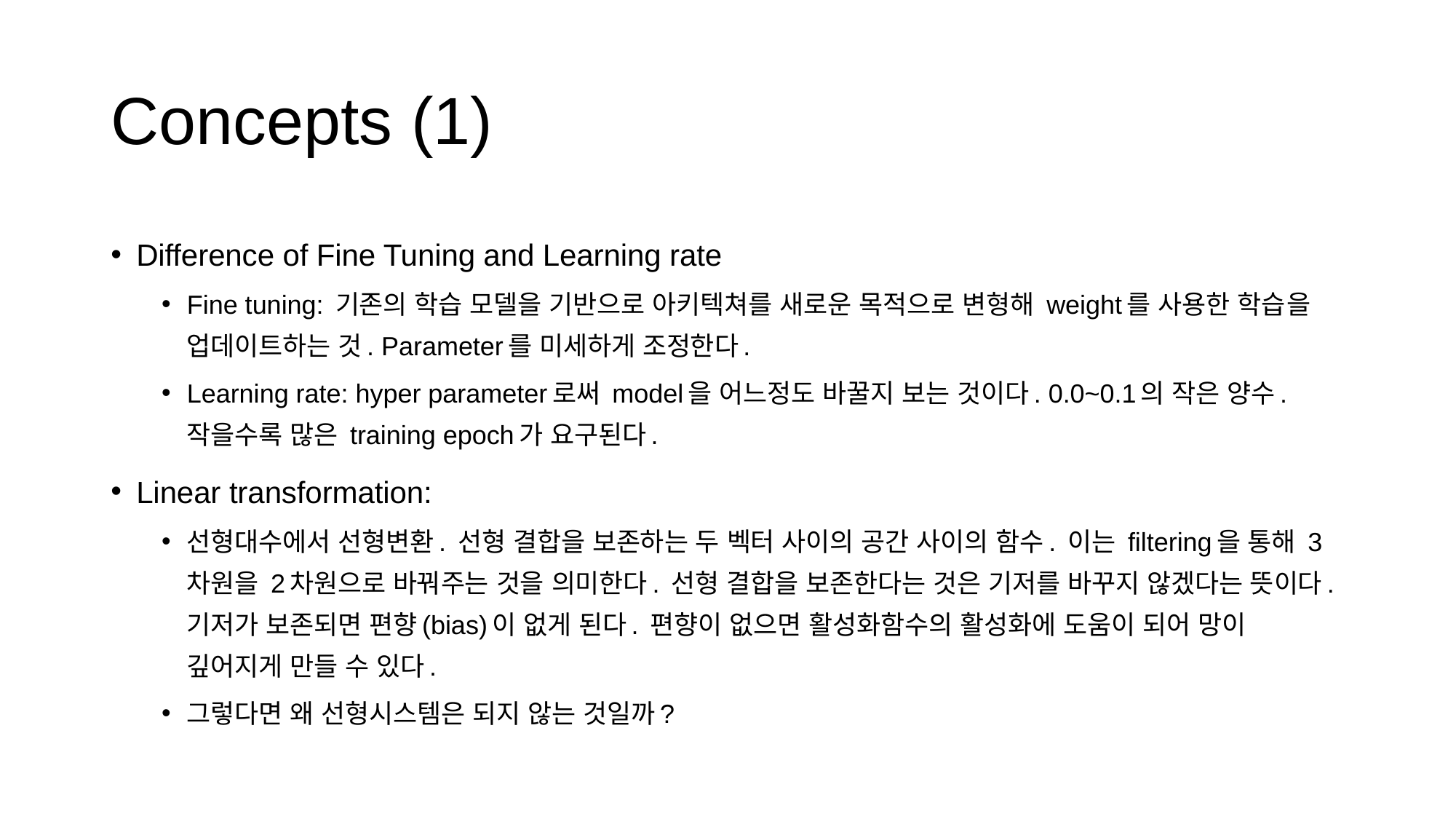

# Concepts (1)
Difference of Fine Tuning and Learning rate
Fine tuning: 기존의 학습 모델을 기반으로 아키텍쳐를 새로운 목적으로 변형해 weight를 사용한 학습	을 업데이트하는 것. Parameter를 미세하게 조정한다.
Learning rate: hyper parameter로써 model을 어느정도 바꿀지 보는 것이다. 0.0~0.1의 작은 양수. 작을수록 많은 training epoch가 요구된다.
Linear transformation:
선형대수에서 선형변환. 선형 결합을 보존하는 두 벡터 사이의 공간 사이의 함수. 이는 filtering을 통해 3차원을 2차원으로 바꿔주는 것을 의미한다. 선형 결합을 보존한다는 것은 기저를 바꾸지 않겠다는 뜻이다. 기저가 보존되면 편향(bias)이 없게 된다. 편향이 없으면 활성화함수의 활성화에 도움이 되어 망이 깊어지게 만들 수 있다.
그렇다면 왜 선형시스템은 되지 않는 것일까?